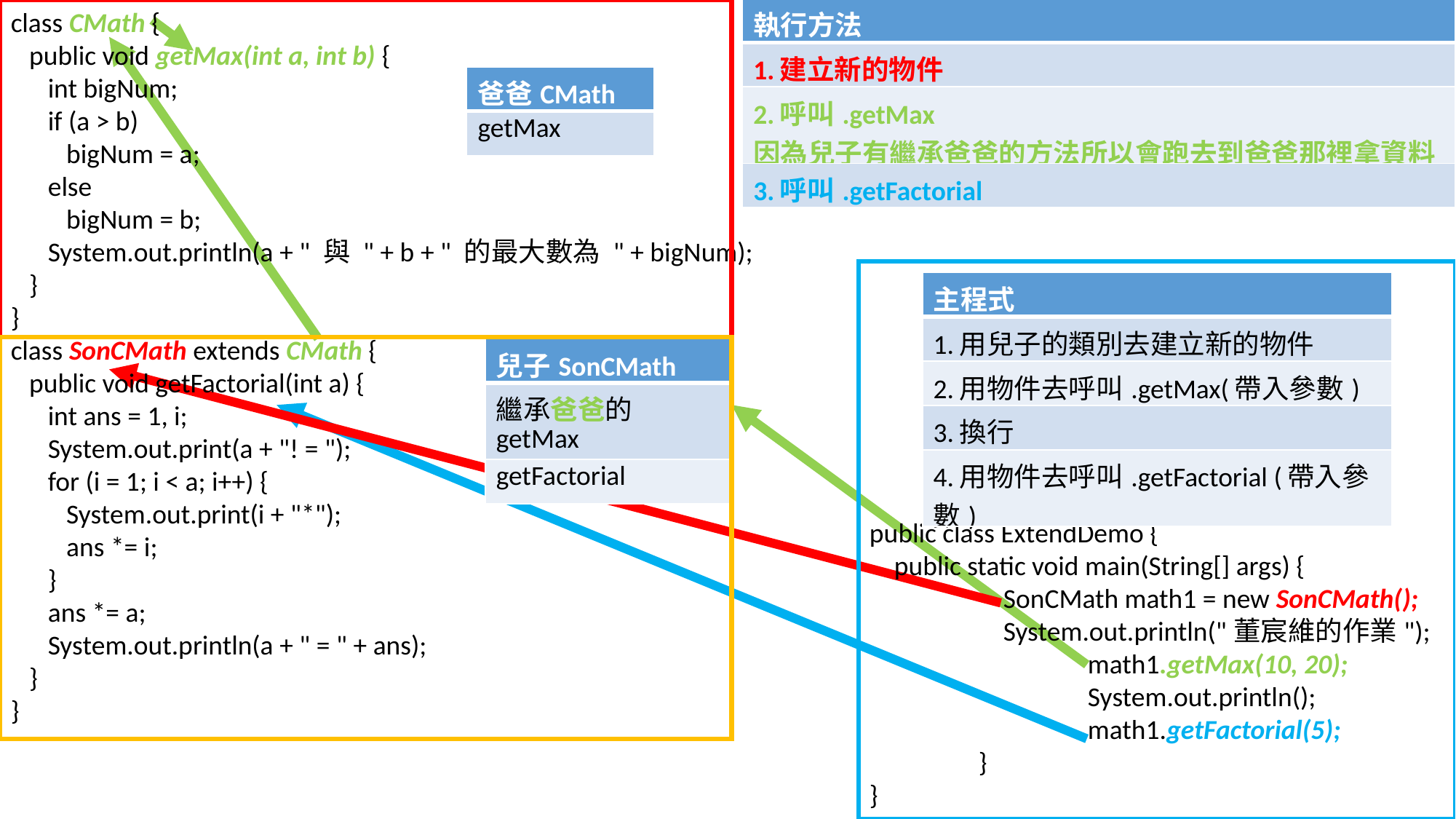

class CMath {
   public void getMax(int a, int b) {
      int bigNum;
      if (a > b)
         bigNum = a;
      else
         bigNum = b;
      System.out.println(a + " 與 " + b + " 的最大數為 " + bigNum);
   }
}
class SonCMath extends CMath {
   public void getFactorial(int a) {
      int ans = 1, i;
      System.out.print(a + "! = ");
      for (i = 1; i < a; i++) {
         System.out.print(i + "*");
         ans *= i;
      }
      ans *= a;
      System.out.println(a + " = " + ans);
   }
}

| 執行方法 |
| --- |
| 1.建立新的物件 |
| 2.呼叫.getMax 因為兒子有繼承爸爸的方法所以會跑去到爸爸那裡拿資料 |
| 3.呼叫.getFactorial |
| 爸爸CMath |
| --- |
| getMax |

| 主程式 |
| --- |
| 1.用兒子的類別去建立新的物件 |
| 2.用物件去呼叫.getMax(帶入參數) |
| 3.換行 |
| 4.用物件去呼叫.getFactorial (帶入參數) |

| 兒子SonCMath |
| --- |
| 繼承爸爸的getMax |
| getFactorial |
public class ExtendDemo {
    public static void main(String[] args) {
	    SonCMath math1 = new SonCMath();
	    System.out.println("董宸維的作業");
		math1.getMax(10, 20);
		System.out.println();
		math1.getFactorial(5);
	}
}